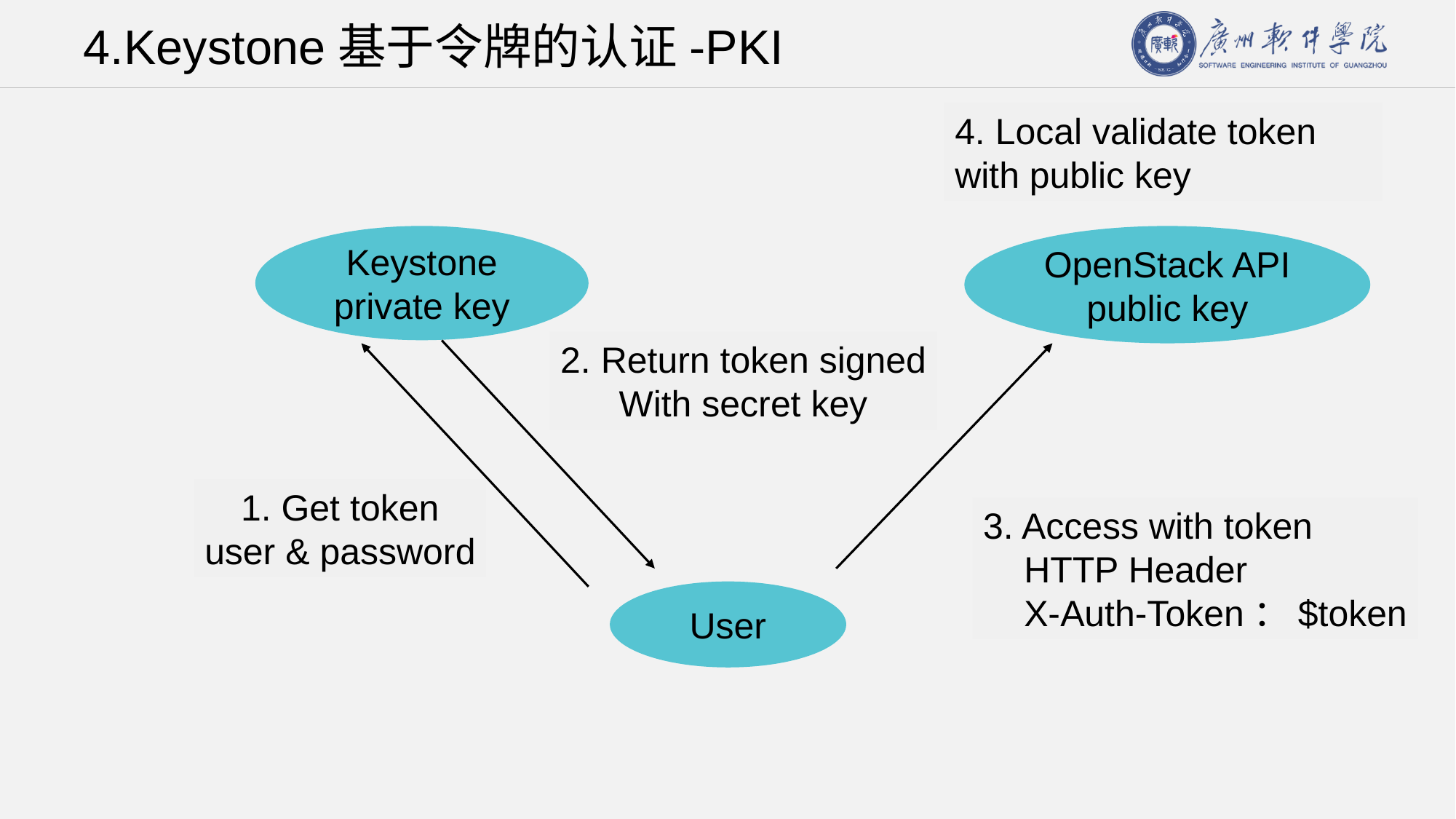

# 4.Keystone基于令牌的认证-PKI
4. Local validate token with public key
Keystone
private key
OpenStack API
public key
2. Return token signed
With secret key
1. Get token
user & password
3. Access with token
    HTTP Header
    X-Auth-Token：$token
User